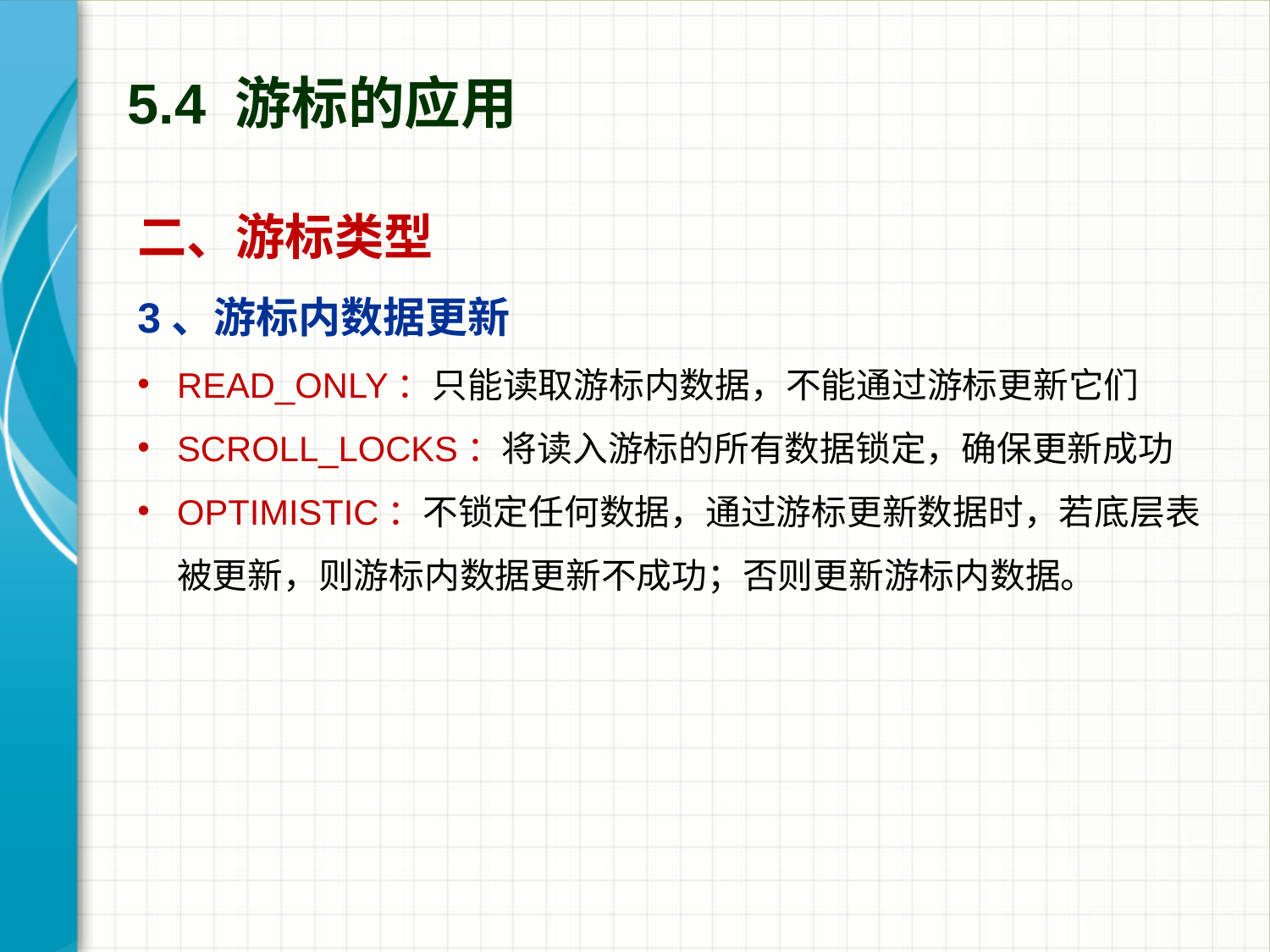

5.4 游标的应用
二、游标类型
3、游标内数据更新
READ_ONLY：只能读取游标内数据，不能通过游标更新它们
SCROLL_LOCKS：将读入游标的所有数据锁定，确保更新成功
OPTIMISTIC：不锁定任何数据，通过游标更新数据时，若底层表被更新，则游标内数据更新不成功；否则更新游标内数据。